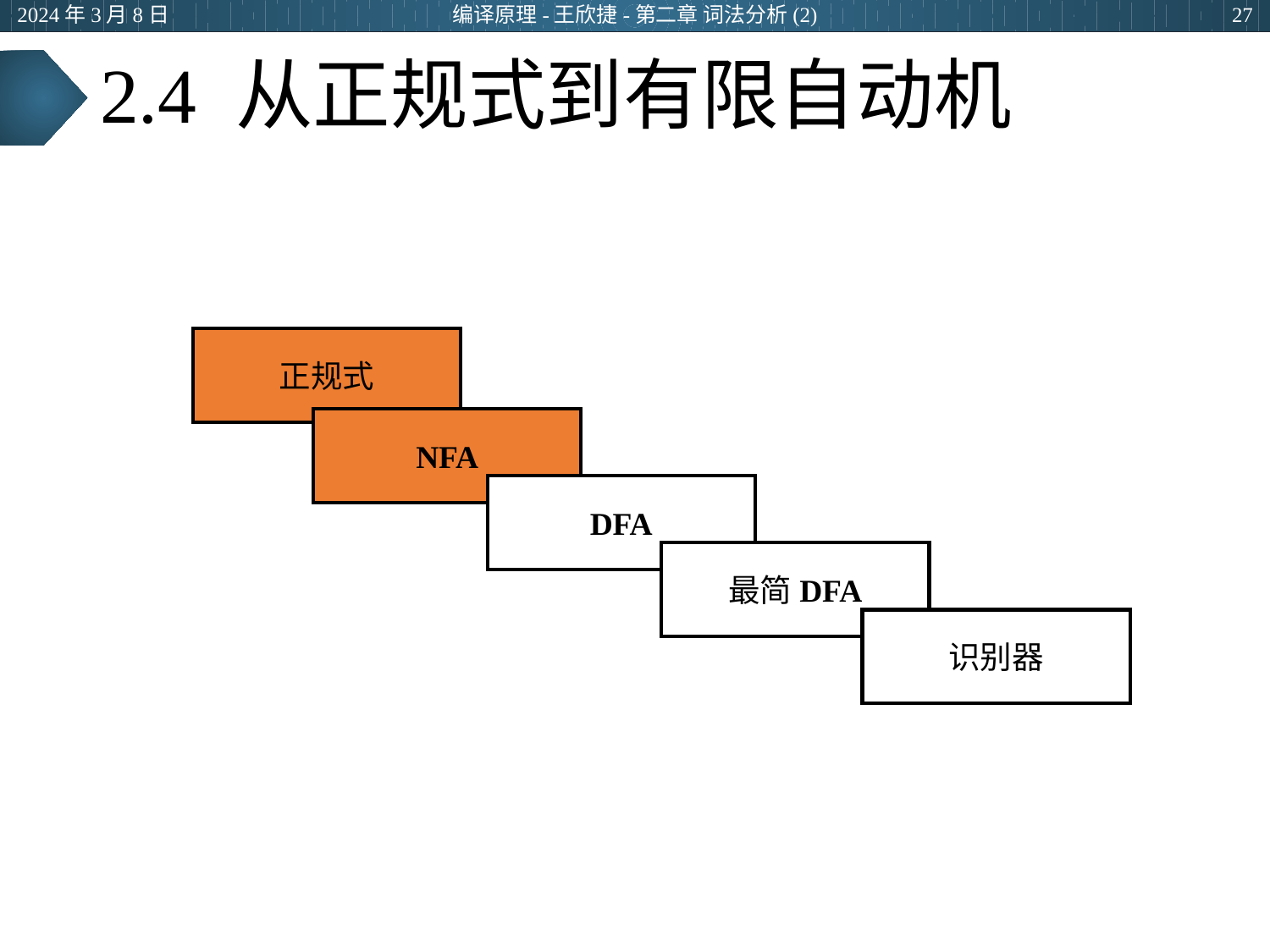

2024年3月8日
编译原理-王欣捷-第二章 词法分析(2)
27
# 2.4 从正规式到有限自动机
正规式
NFA
DFA
最简DFA
识别器